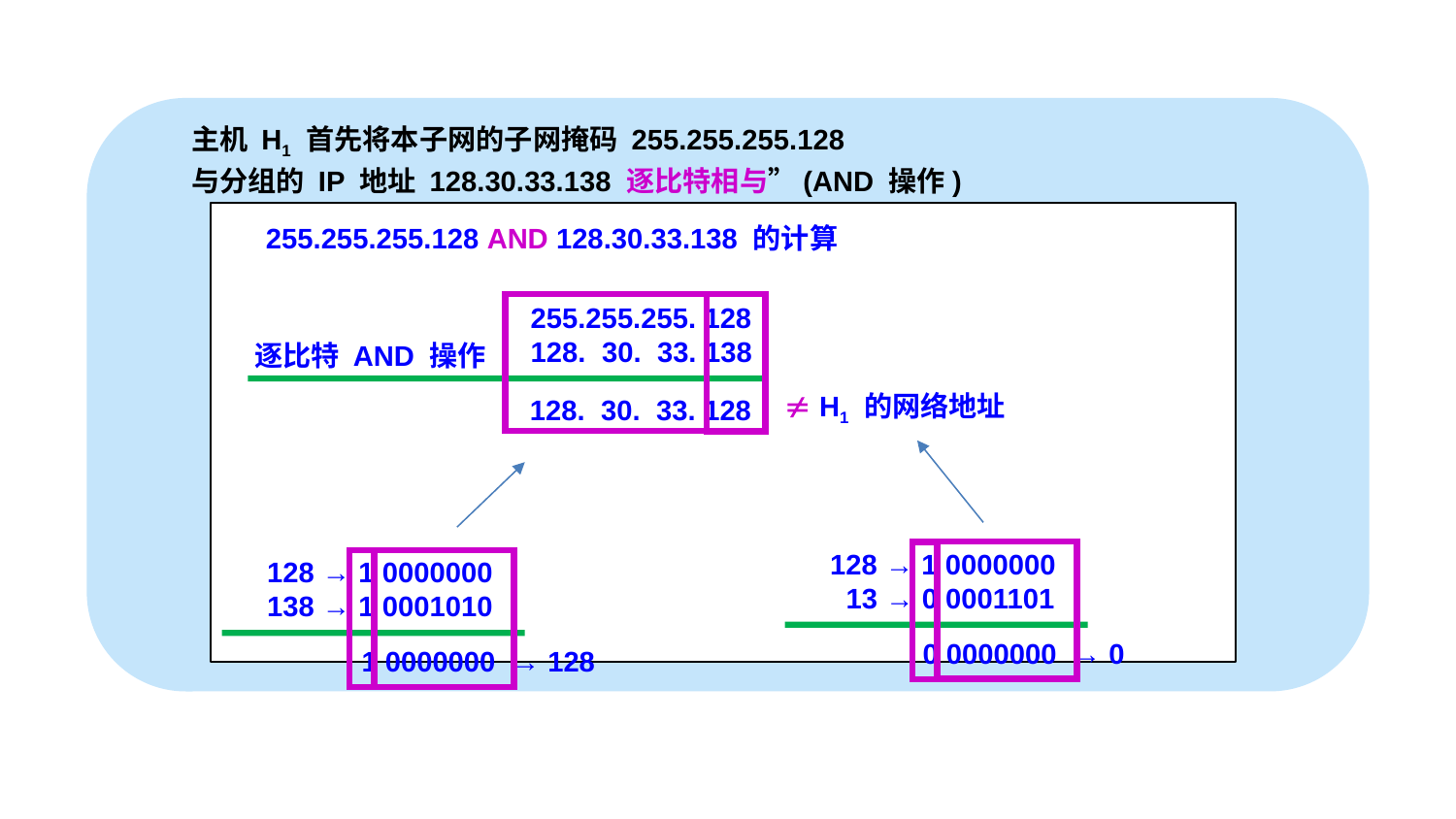

主机 H1 首先将本子网的子网掩码 255.255.255.128
与分组的 IP 地址 128.30.33.138 逐比特相与”(AND 操作)

255.255.255.128 AND 128.30.33.138 的计算
255.255.255. 128
128.  30.  33. 138
逐比特 AND 操作

128.  30.  33. 128

≠ H1 的网络地址
128 → 1 0000000
  13 → 0 0001101

128 → 1 0000000
138 → 1 0001010

   0 0000000  → 0

   1 0000000  → 128
110